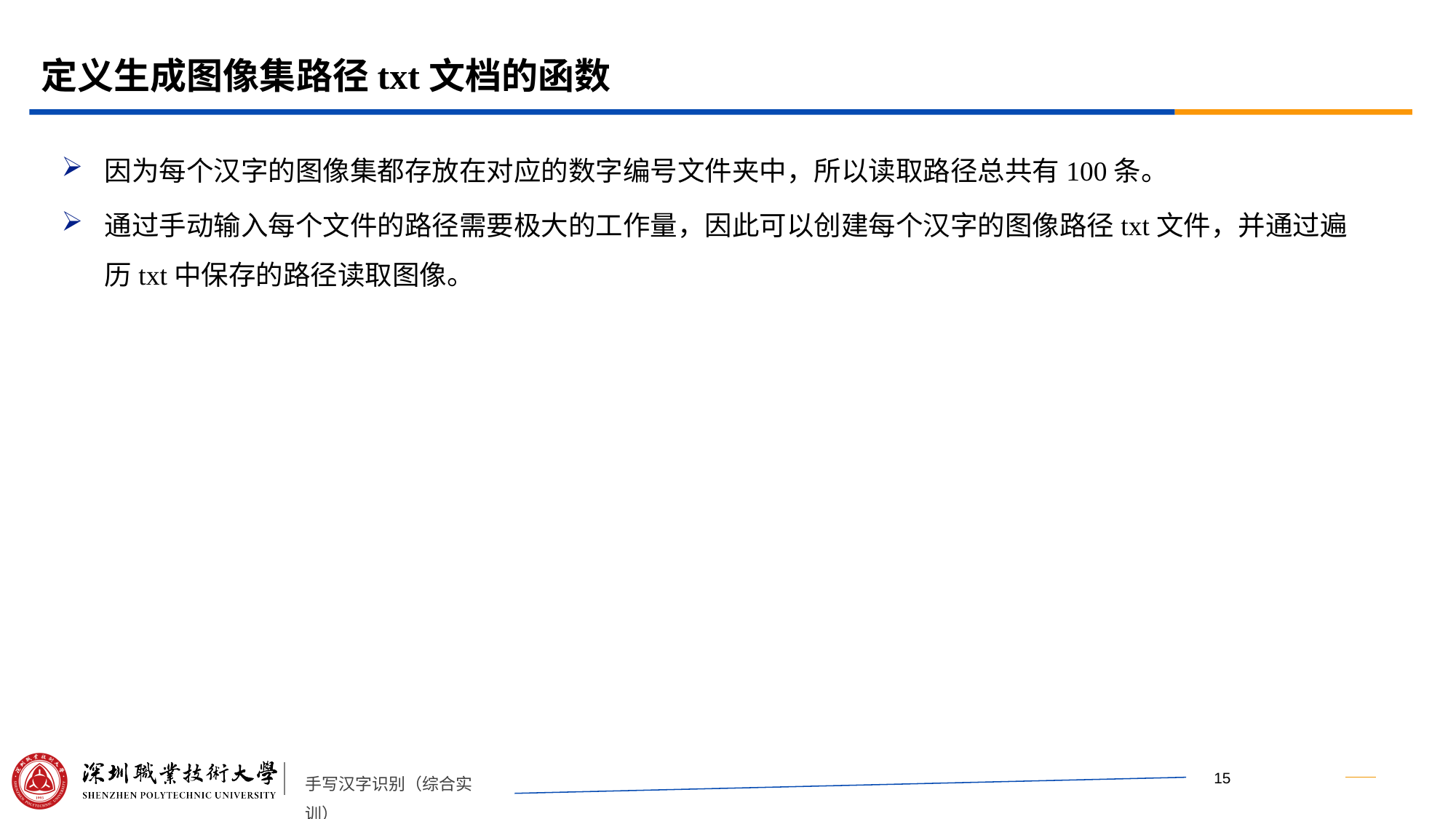

# 定义生成图像集路径txt文档的函数
因为每个汉字的图像集都存放在对应的数字编号文件夹中，所以读取路径总共有100条。
通过手动输入每个文件的路径需要极大的工作量，因此可以创建每个汉字的图像路径txt文件，并通过遍历txt中保存的路径读取图像。